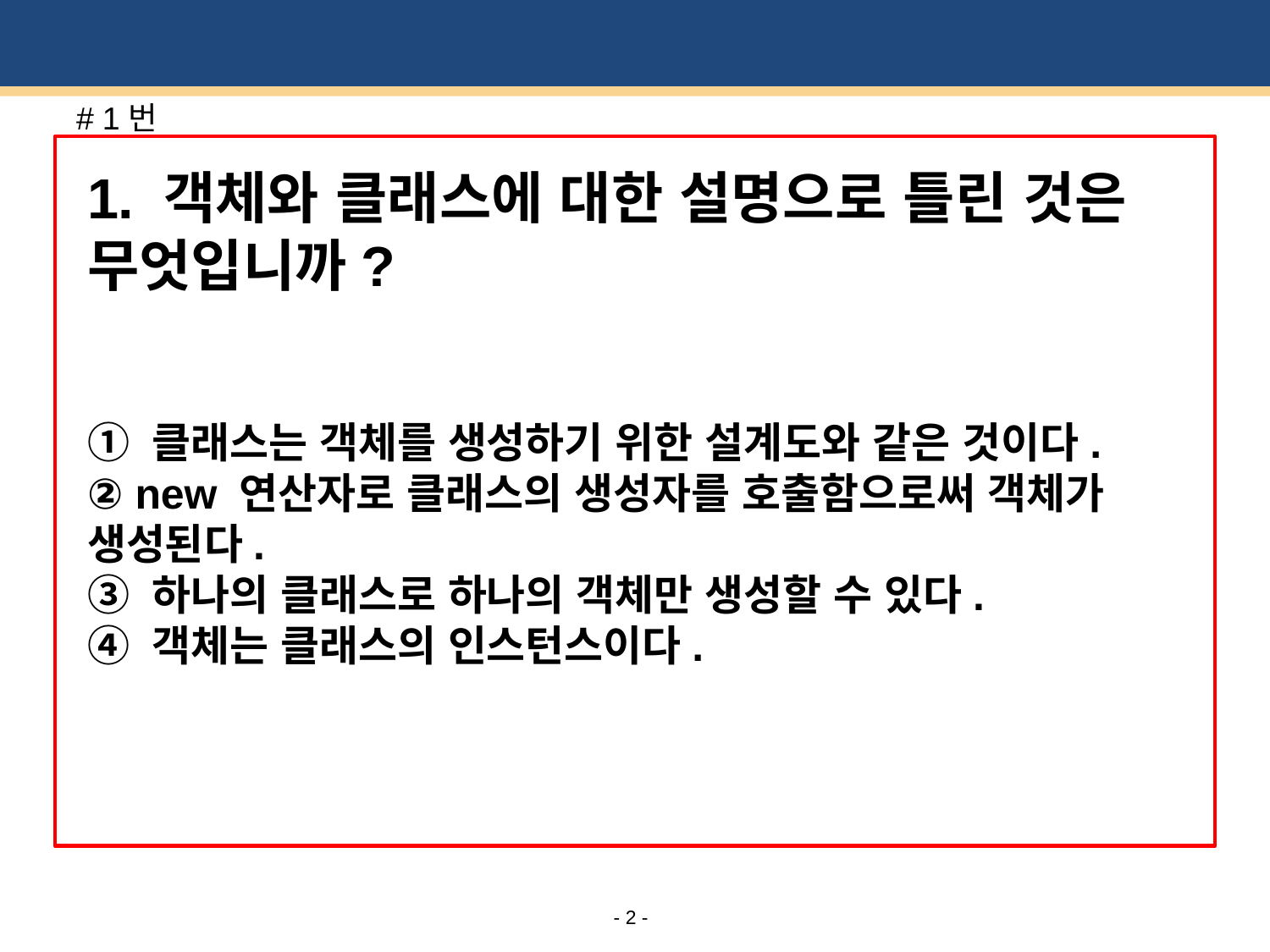

# # 1번

1. 객체와 클래스에 대한 설명으로 틀린 것은 무엇입니까?

① 클래스는 객체를 생성하기 위한 설계도와 같은 것이다.
② new 연산자로 클래스의 생성자를 호출함으로써 객체가 생성된다.
③ 하나의 클래스로 하나의 객체만 생성할 수 있다.
④ 객체는 클래스의 인스턴스이다.